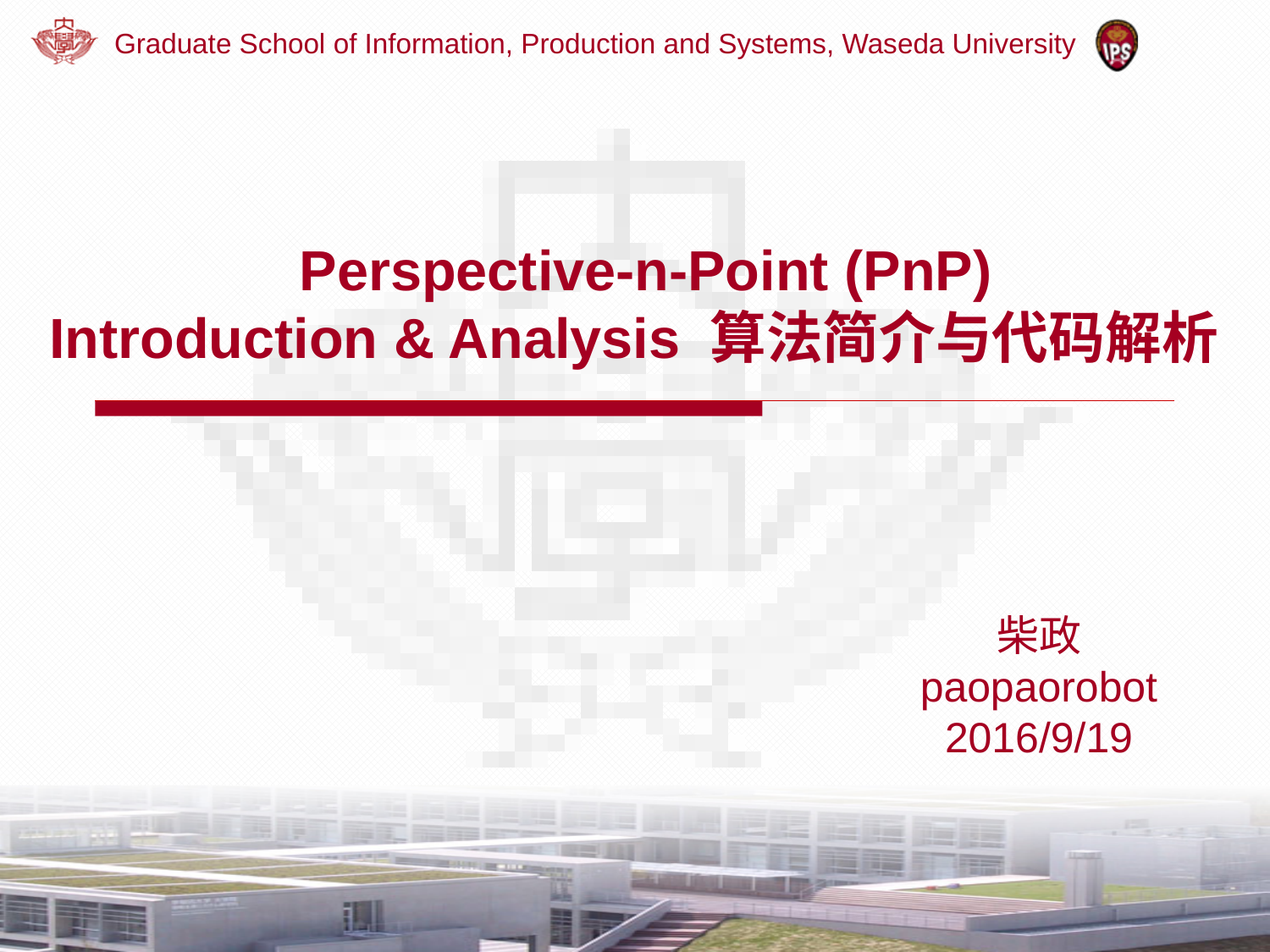

Graduate School of Information, Production and Systems, Waseda University
# Perspective-n-Point (PnP) Introduction & Analysis 算法简介与代码解析
柴政
paopaorobot
2016/9/19